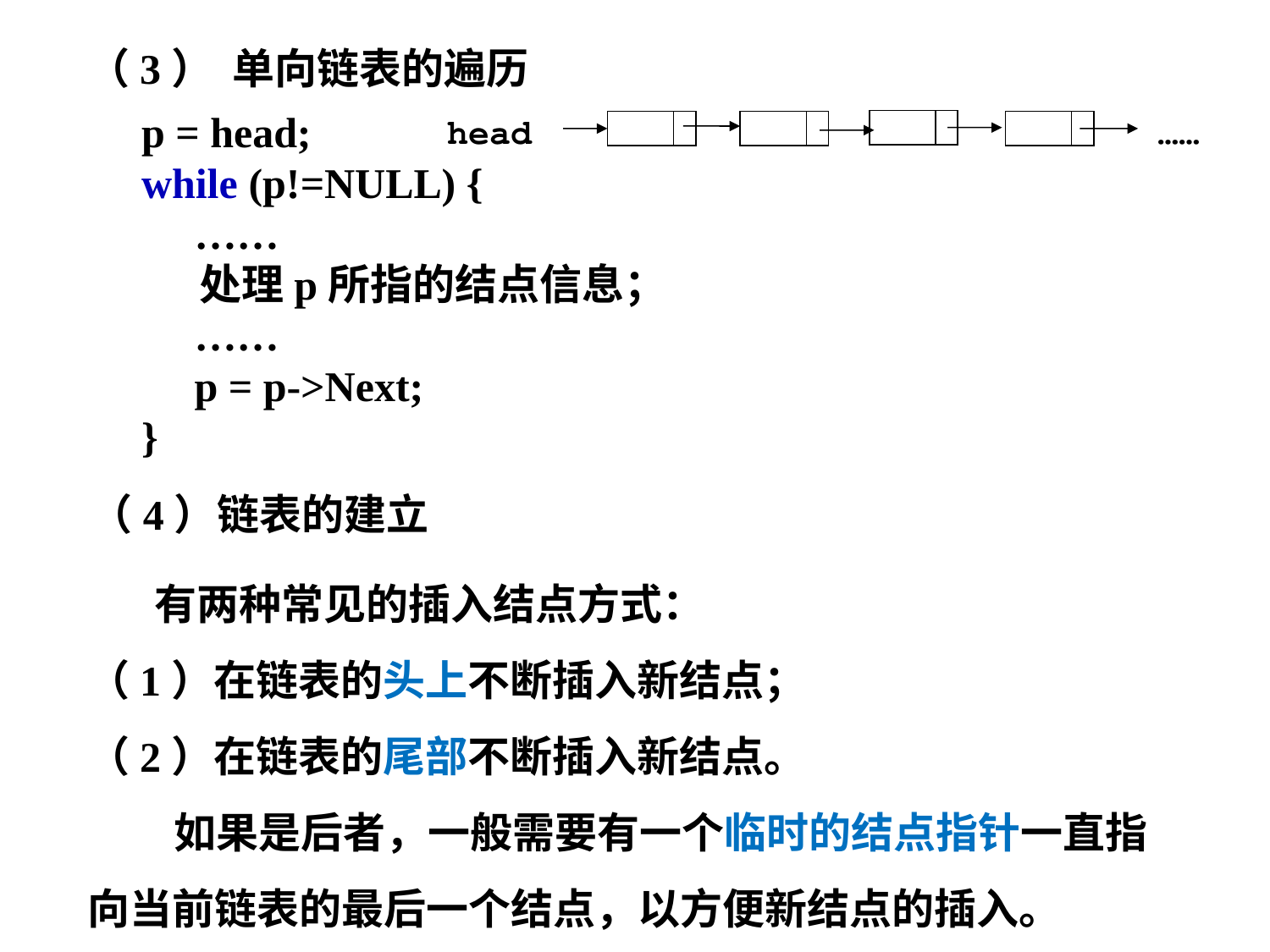

（3）  单向链表的遍历
p = head;
while (p!=NULL) {
     ……
     处理p所指的结点信息；
     ……
     p = p->Next;
}
head

……

（4）	链表的建立
      有两种常见的插入结点方式：
（1）在链表的头上不断插入新结点；
（2）在链表的尾部不断插入新结点。
        如果是后者，一般需要有一个临时的结点指针一直指向当前链表的最后一个结点，以方便新结点的插入。